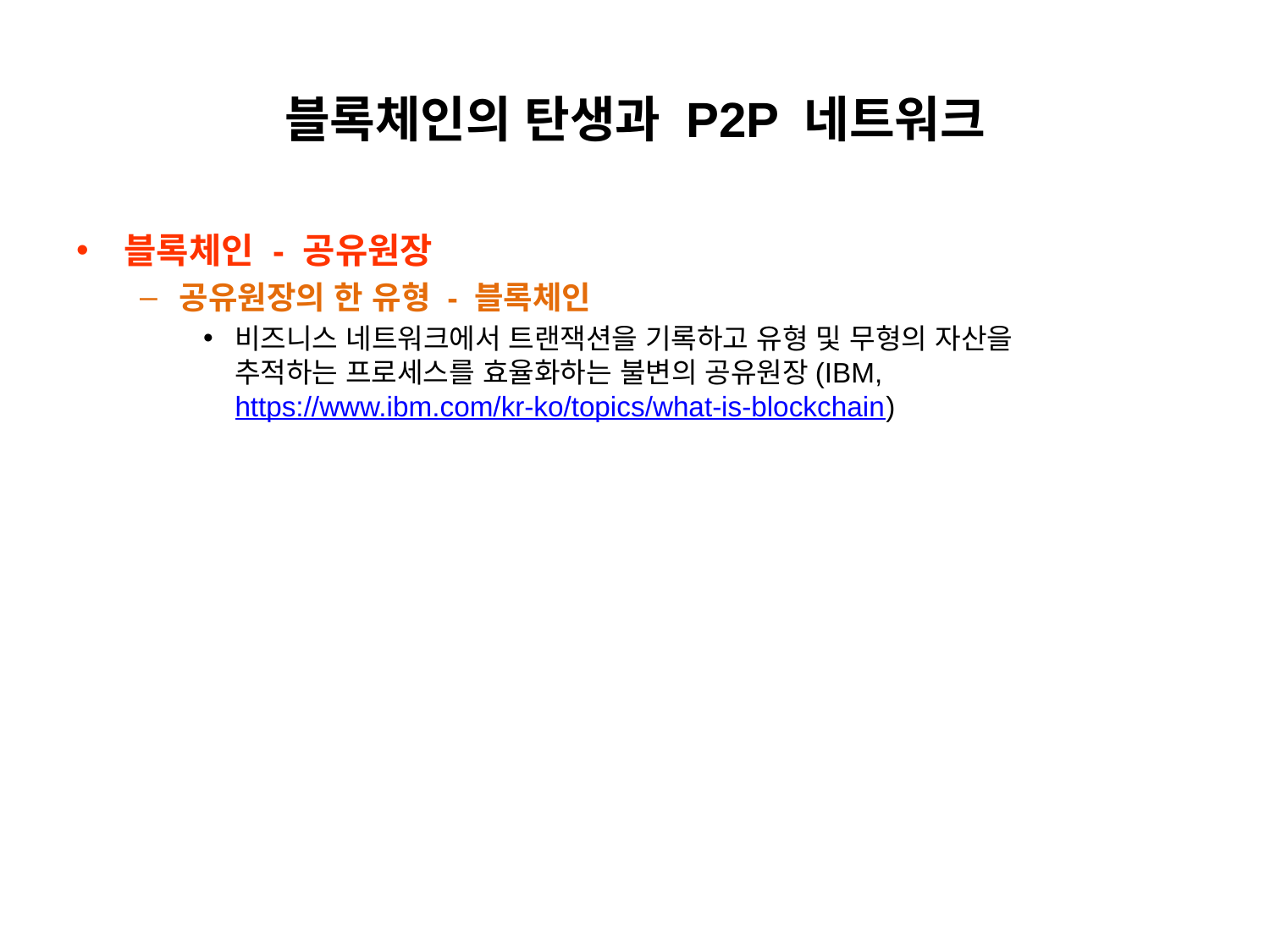

# 블록체인의 탄생과 P2P 네트워크
블록체인 - 공유원장
공유원장의 한 유형 - 블록체인
비즈니스 네트워크에서 트랜잭션을 기록하고 유형 및 무형의 자산을
추적하는 프로세스를 효율화하는 불변의 공유원장(IBM, https://www.ibm.com/kr-ko/topics/what-is-blockchain)